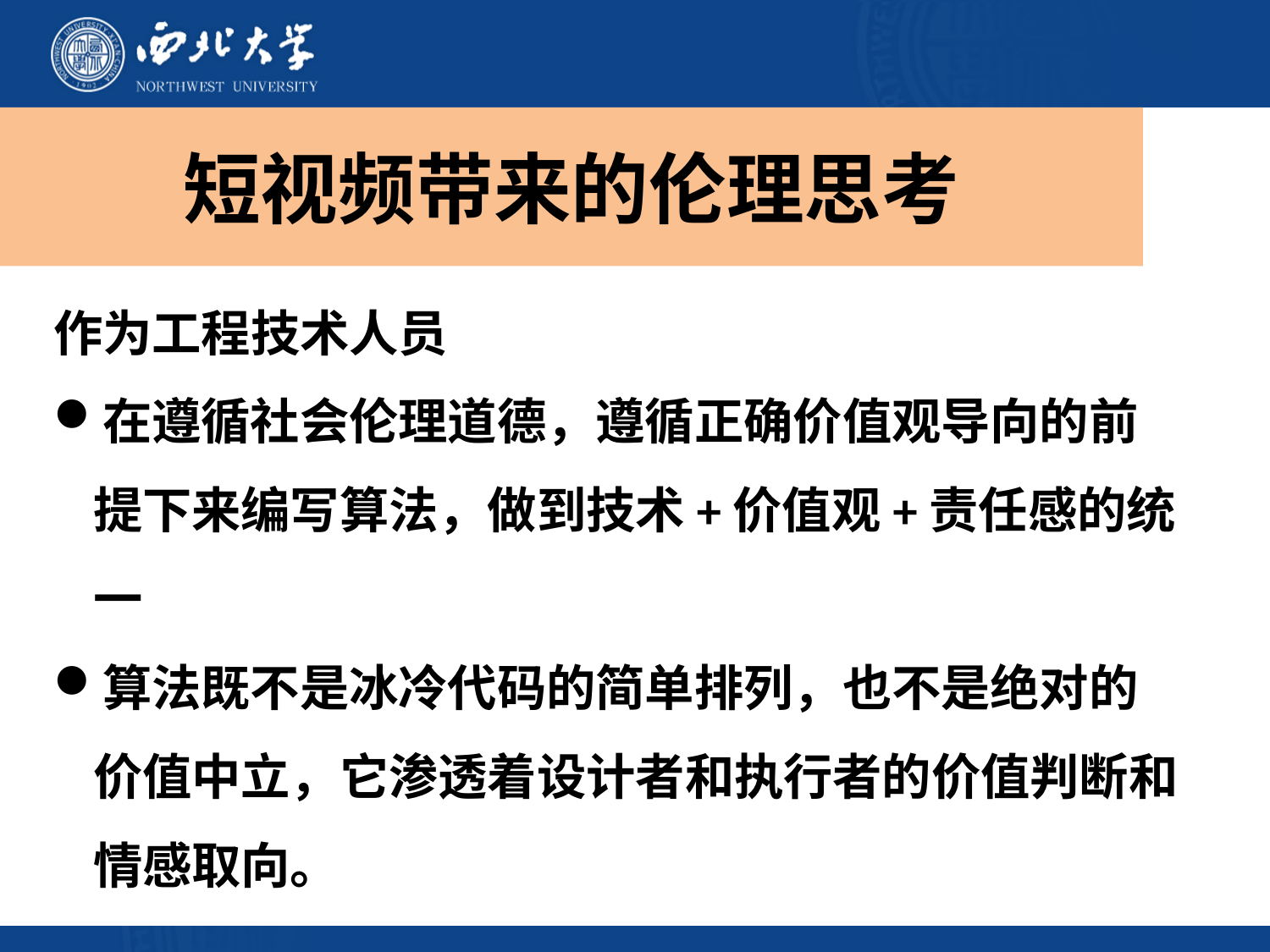

# 短视频带来的伦理思考
作为工程技术人员
在遵循社会伦理道德，遵循正确价值观导向的前提下来编写算法，做到技术+价值观+责任感的统一
算法既不是冰冷代码的简单排列，也不是绝对的价值中立，它渗透着设计者和执行者的价值判断和情感取向。